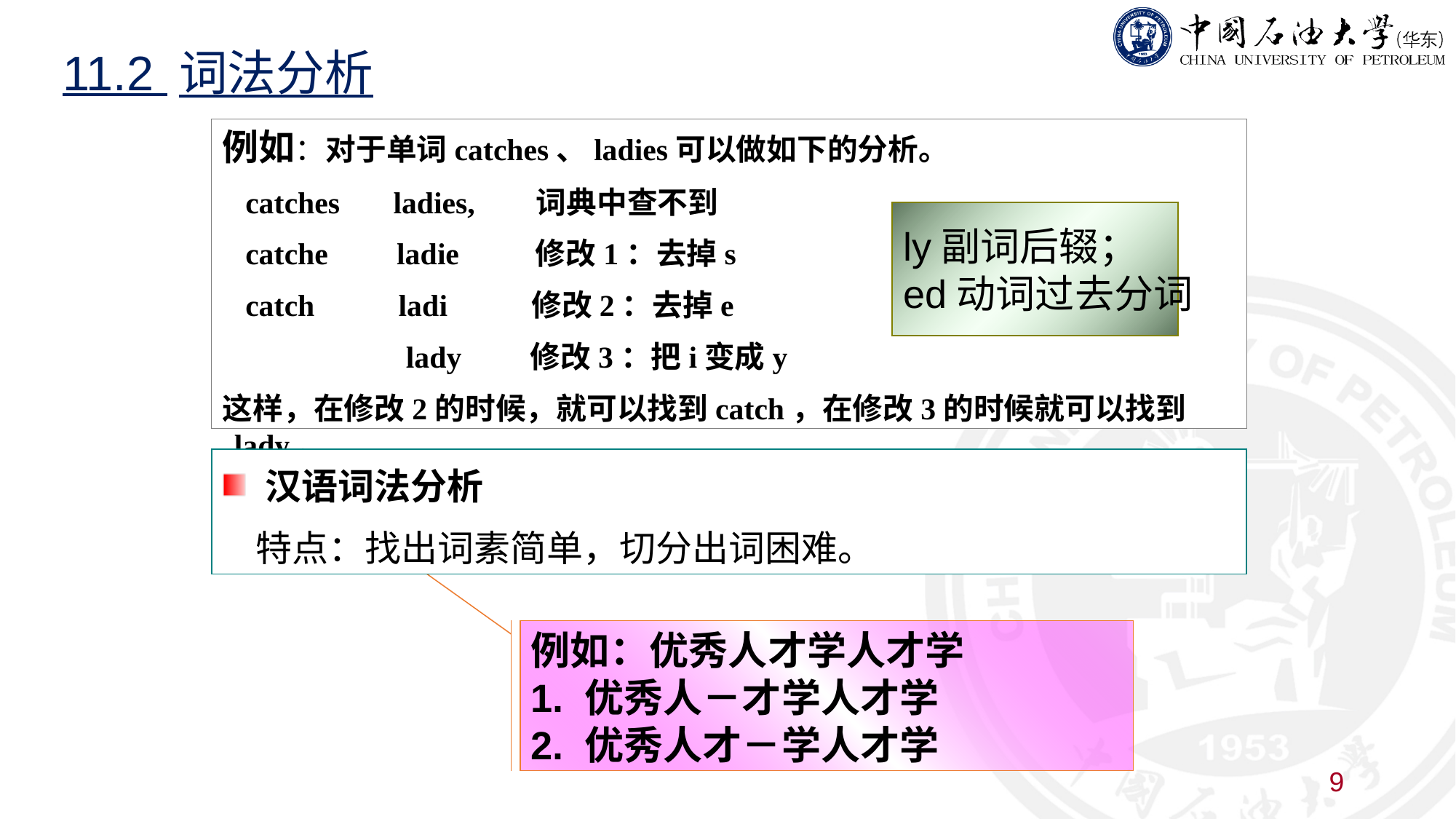

# 11.2 词法分析
例如：对于单词catches、ladies可以做如下的分析。
   catches       ladies,       词典中查不到
   catche         ladie         修改1：去掉s
   catch           ladi          修改2：去掉e
                        lady        修改3：把i变成y
这样，在修改2的时候，就可以找到catch，在修改3的时候就可以找到lady。
ly副词后辍；
ed动词过去分词
 汉语词法分析
   特点：找出词素简单，切分出词困难。
例如：优秀人才学人才学
1. 优秀人－才学人才学
2. 优秀人才－学人才学
9